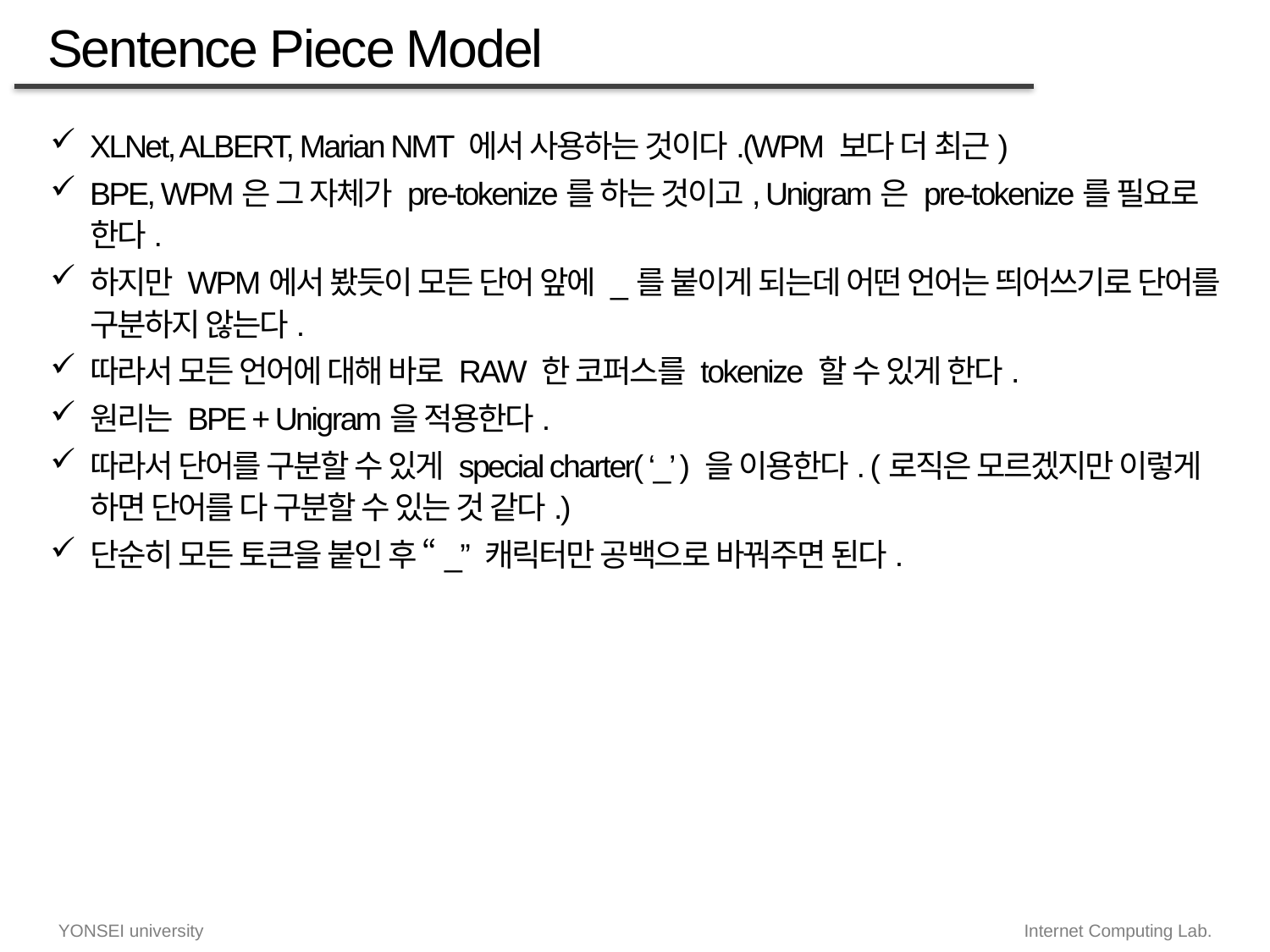

# Sentence Piece Model
XLNet, ALBERT, Marian NMT 에서 사용하는 것이다.(WPM 보다 더 최근)
BPE, WPM은 그 자체가 pre-tokenize를 하는 것이고, Unigram은 pre-tokenize를 필요로 한다.
하지만 WPM에서 봤듯이 모든 단어 앞에 _를 붙이게 되는데 어떤 언어는 띄어쓰기로 단어를 구분하지 않는다.
따라서 모든 언어에 대해 바로 RAW 한 코퍼스를 tokenize 할 수 있게 한다.
원리는 BPE + Unigram을 적용한다.
따라서 단어를 구분할 수 있게 special charter( ‘_’ ) 을 이용한다. (로직은 모르겠지만 이렇게 하면 단어를 다 구분할 수 있는 것 같다.)
단순히 모든 토큰을 붙인 후 “_” 캐릭터만 공백으로 바꿔주면 된다.